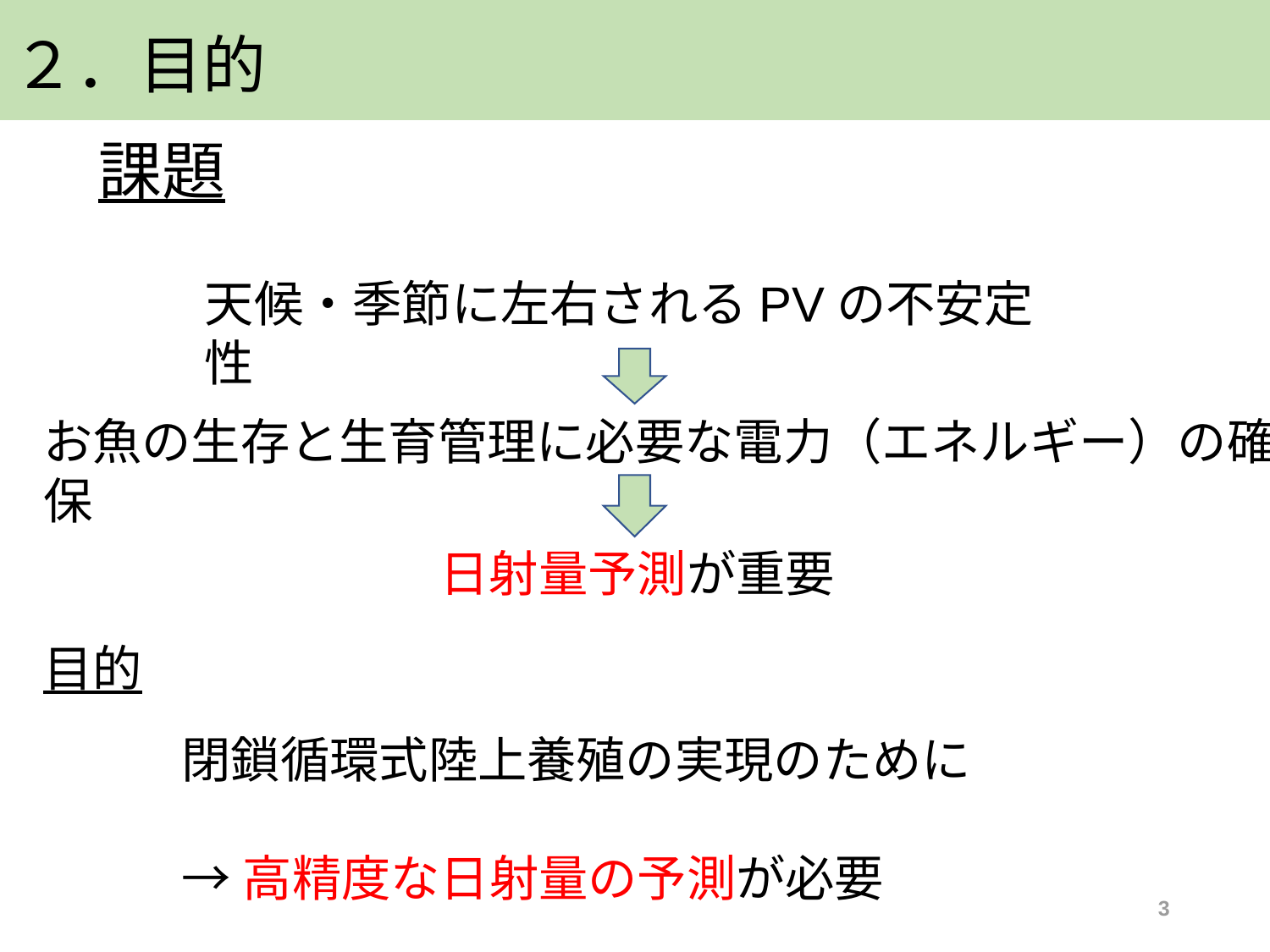

２．目的
課題
天候・季節に左右されるPVの不安定性

お魚の生存と生育管理に必要な電力（エネルギー）の確保

日射量予測が重要
目的
閉鎖循環式陸上養殖の実現のために

→高精度な日射量の予測が必要
3